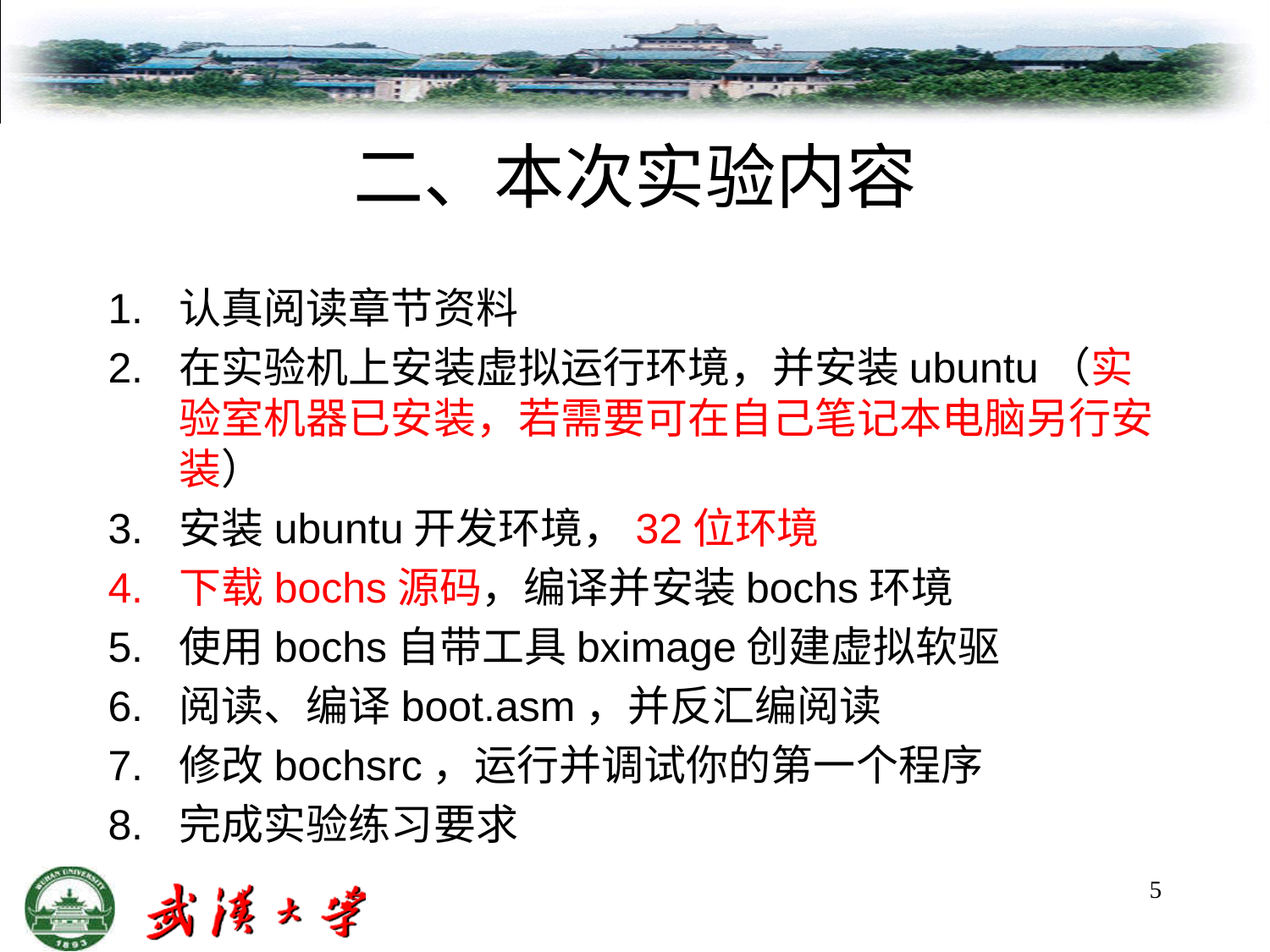

# 二、本次实验内容
认真阅读章节资料
在实验机上安装虚拟运行环境，并安装ubuntu（实验室机器已安装，若需要可在自己笔记本电脑另行安装）
安装ubuntu开发环境，32位环境
下载bochs源码，编译并安装bochs环境
使用bochs自带工具bximage创建虚拟软驱
阅读、编译boot.asm，并反汇编阅读
修改bochsrc，运行并调试你的第一个程序
完成实验练习要求

5